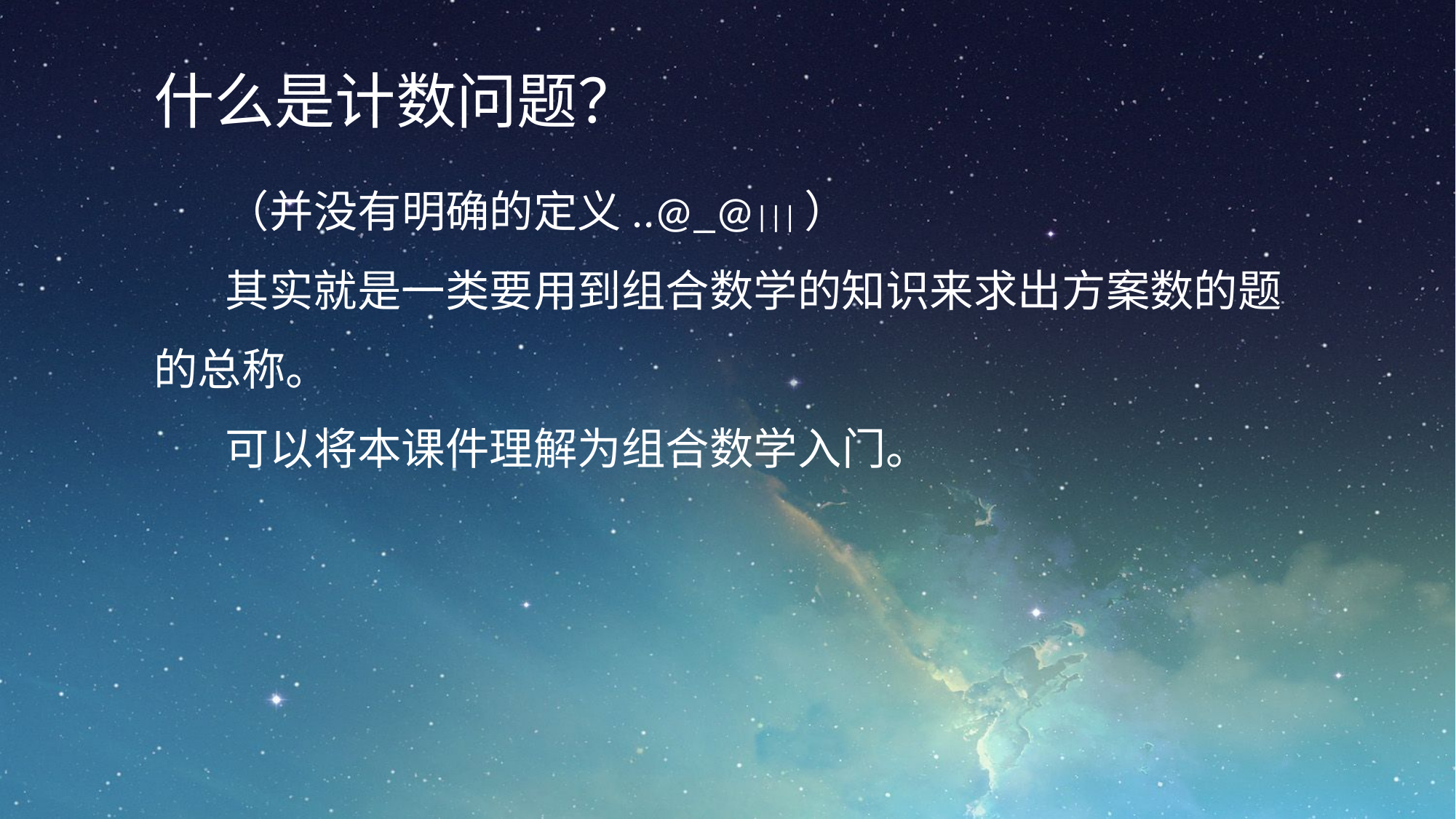

什么是计数问题？
（并没有明确的定义..@_@|||）
其实就是一类要用到组合数学的知识来求出方案数的题的总称。
可以将本课件理解为组合数学入门。